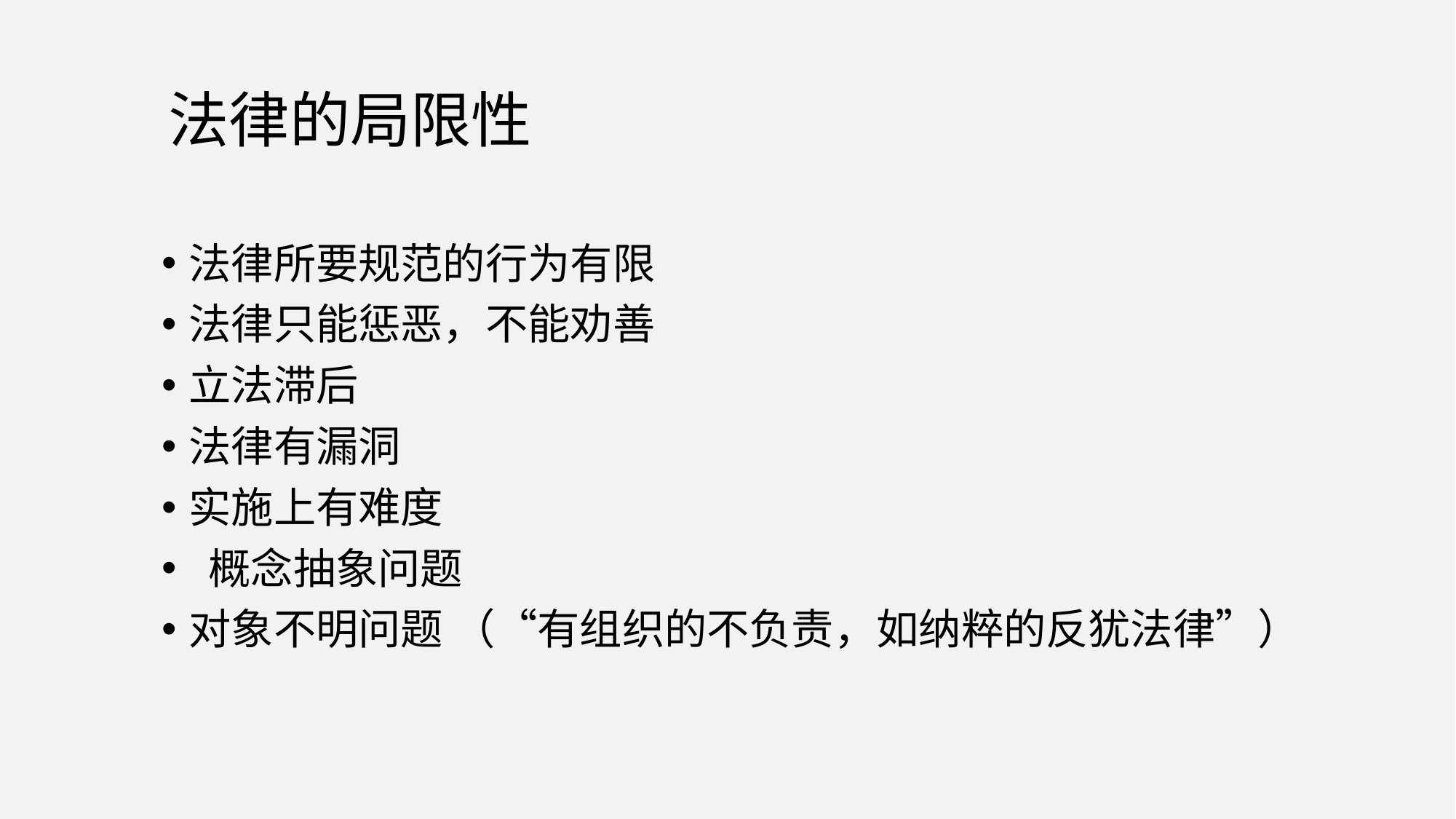

# 法律的局限性
法律所要规范的行为有限
法律只能惩恶，不能劝善
立法滞后
法律有漏洞
实施上有难度
 概念抽象问题
对象不明问题 （“有组织的不负责，如纳粹的反犹法律”）